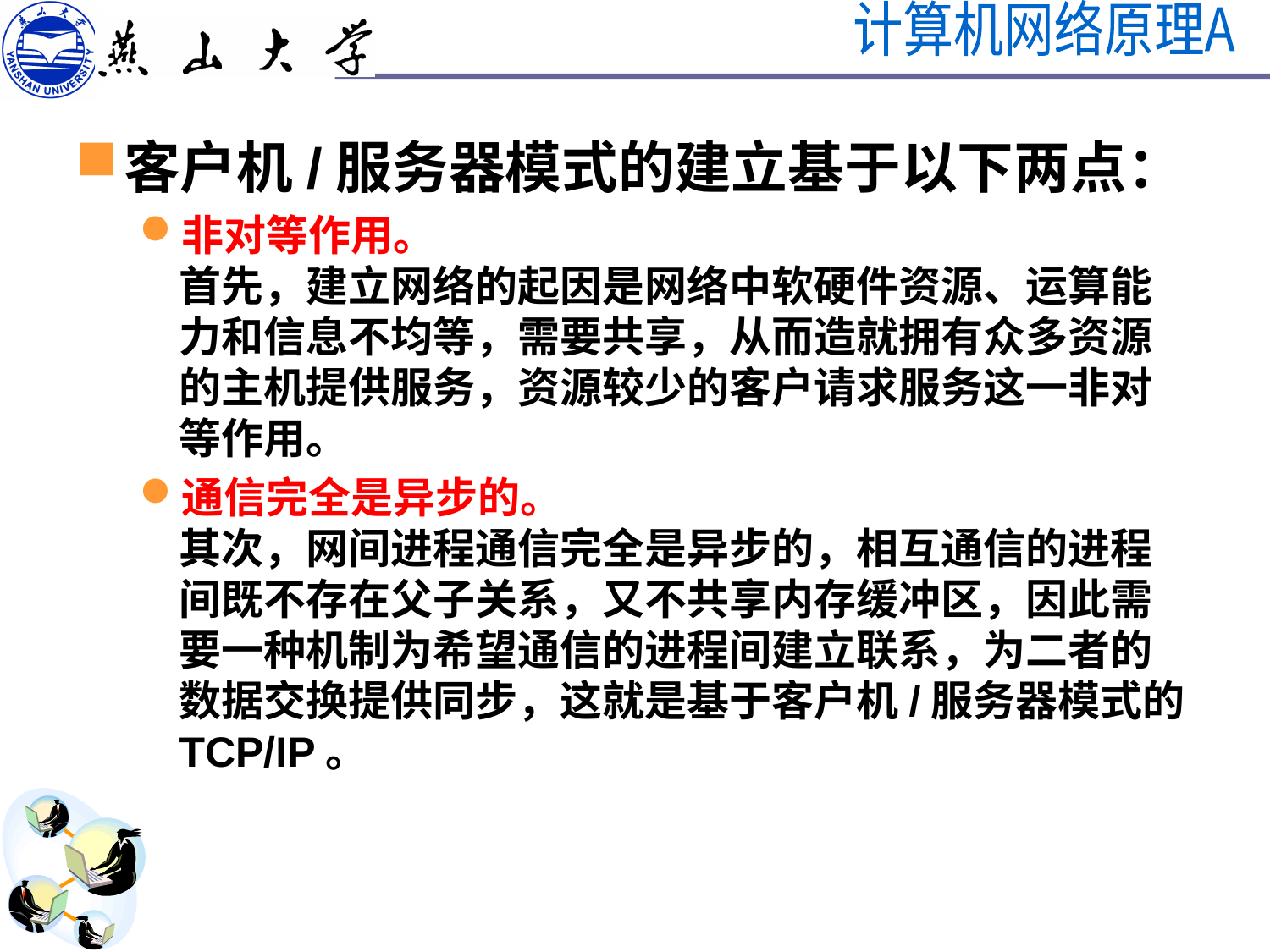

客户机/服务器模式的建立基于以下两点：
非对等作用。
首先，建立网络的起因是网络中软硬件资源、运算能力和信息不均等，需要共享，从而造就拥有众多资源的主机提供服务，资源较少的客户请求服务这一非对等作用。
通信完全是异步的。
其次，网间进程通信完全是异步的，相互通信的进程间既不存在父子关系，又不共享内存缓冲区，因此需要一种机制为希望通信的进程间建立联系，为二者的数据交换提供同步，这就是基于客户机/服务器模式的TCP/IP。

39